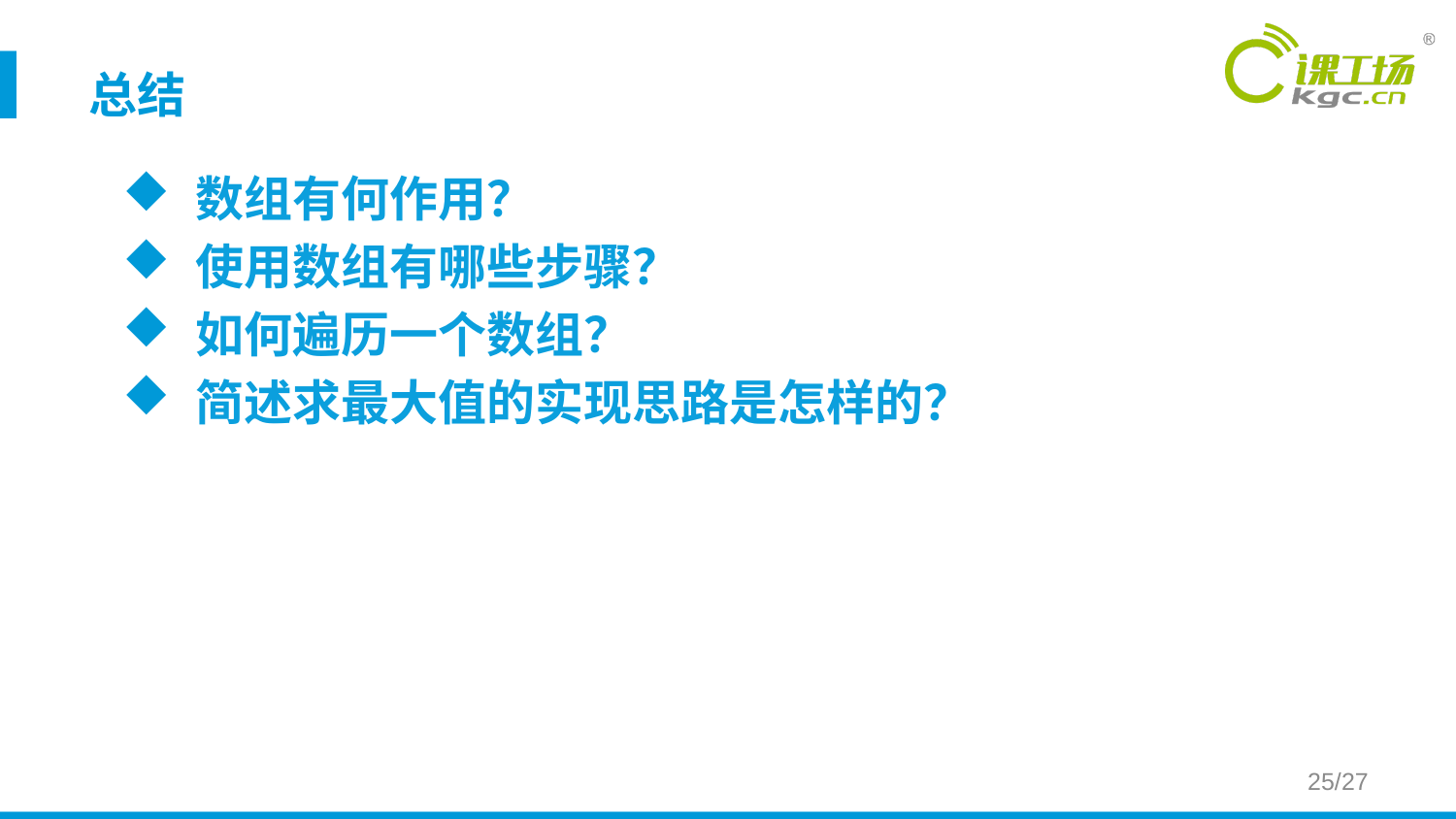

总结
数组有何作用？
使用数组有哪些步骤？
如何遍历一个数组？
简述求最大值的实现思路是怎样的？
25/27